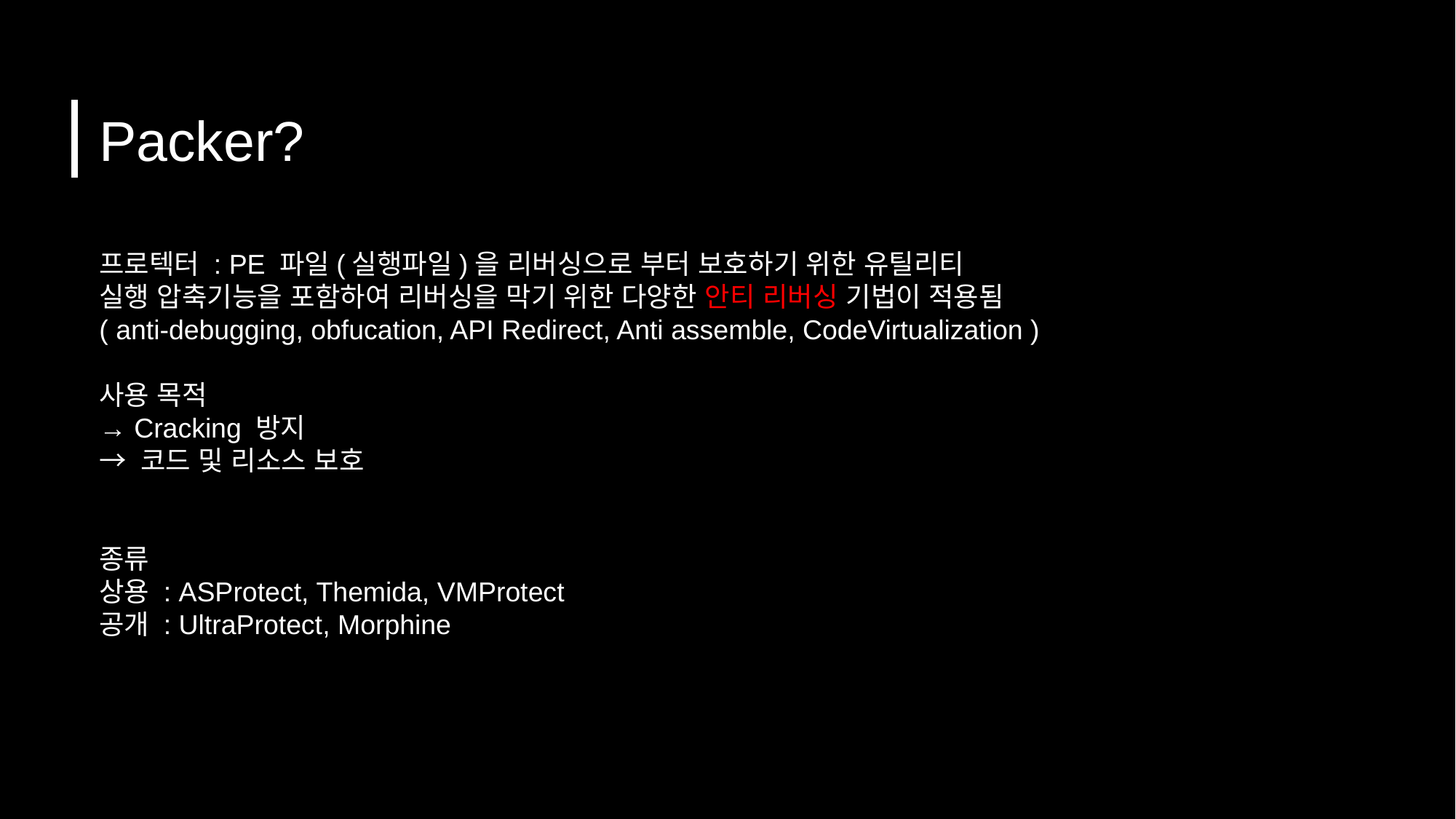

Packer?
프로텍터 : PE 파일(실행파일)을 리버싱으로 부터 보호하기 위한 유틸리티
실행 압축기능을 포함하여 리버싱을 막기 위한 다양한 안티 리버싱 기법이 적용됨
( anti-debugging, obfucation, API Redirect, Anti assemble, CodeVirtualization )

사용 목적
→ Cracking 방지
→ 코드 및 리소스 보호

종류
상용 : ASProtect, Themida, VMProtect
공개 : UltraProtect, Morphine